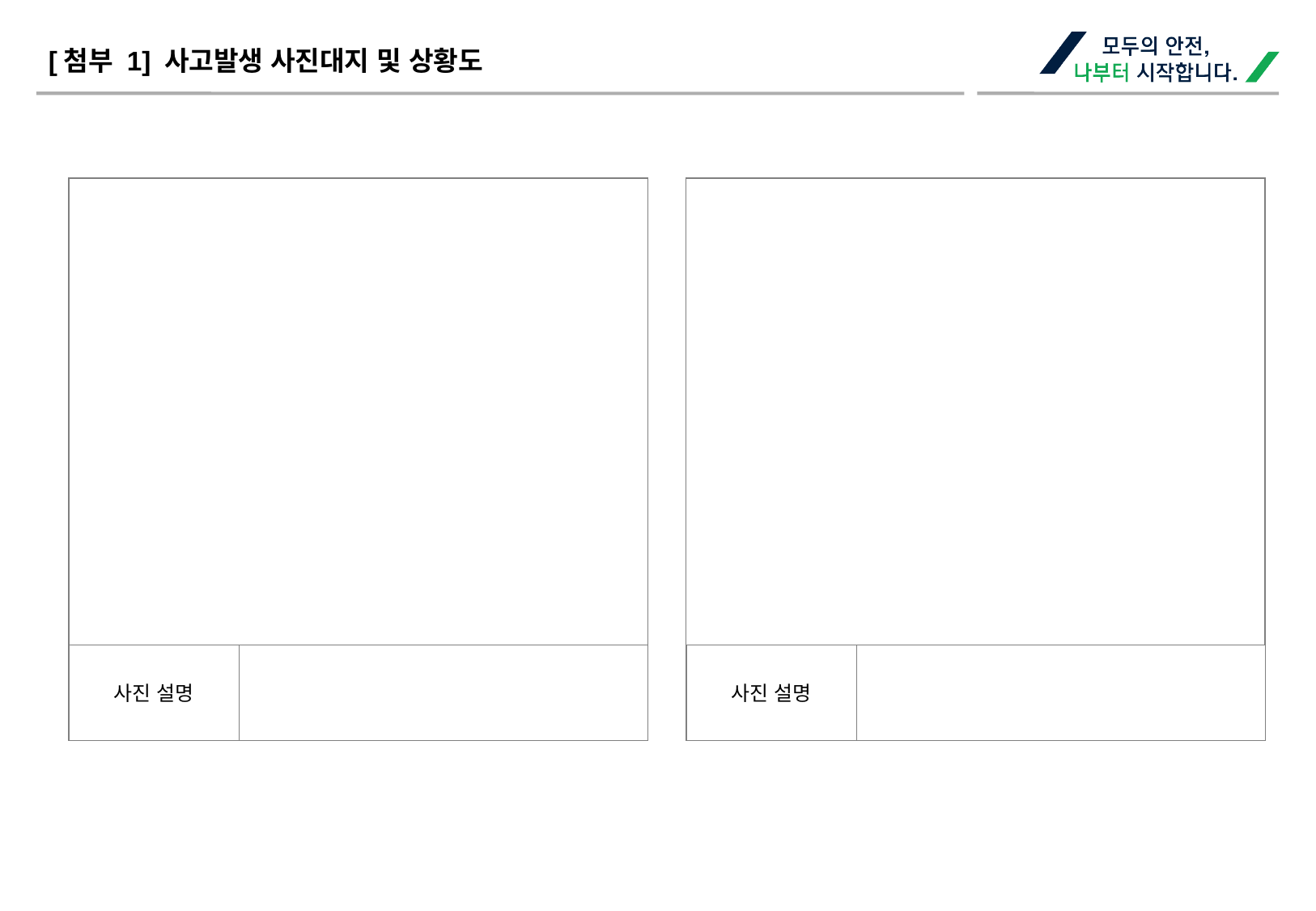

[첨부 1] 사고발생 사진대지 및 상황도

사진 설명

사진 설명